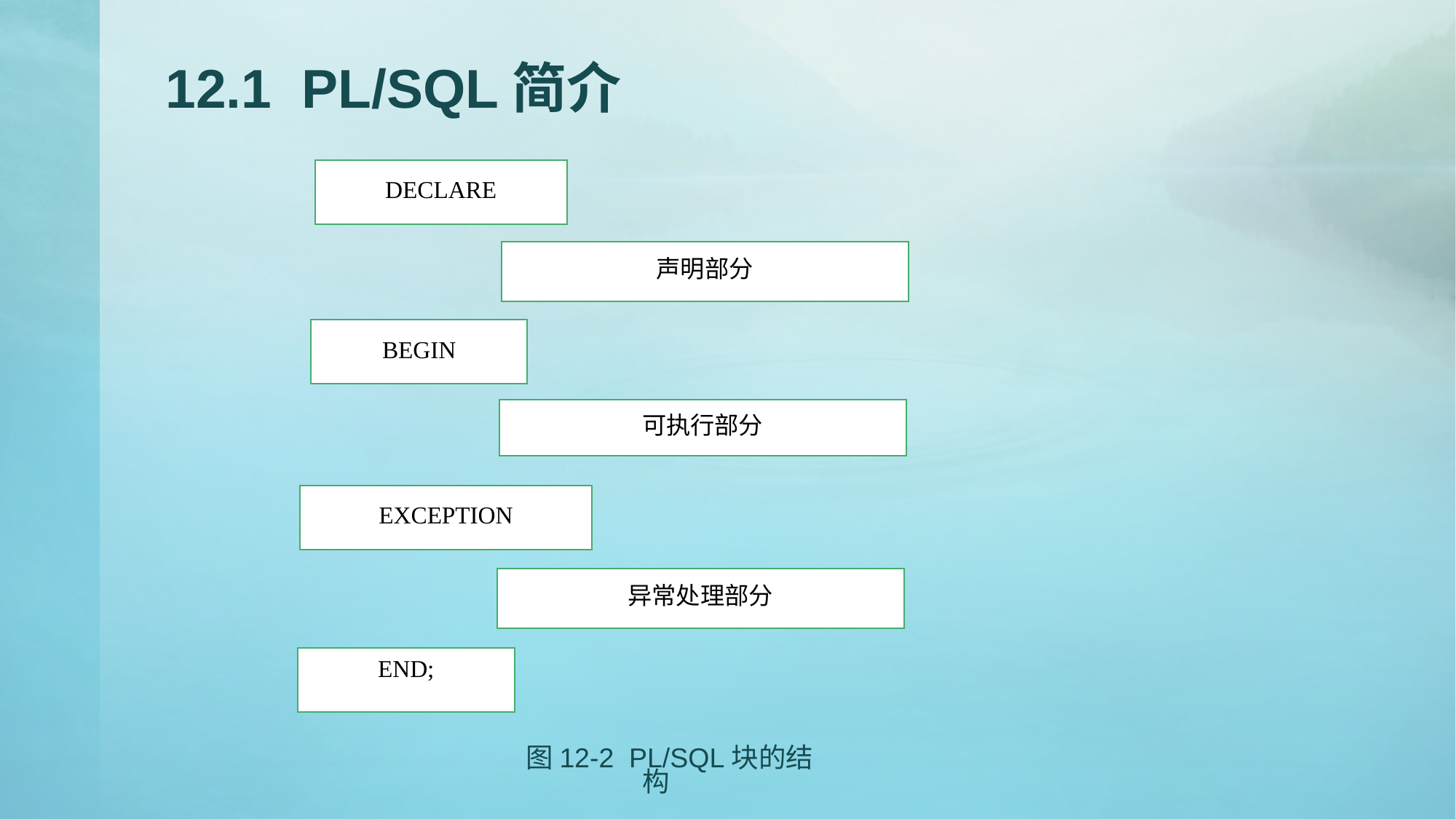

# 12.1  PL/SQL简介
DECLARE
声明部分
BEGIN
可执行部分
EXCEPTION
异常处理部分
END;

图12-2  PL/SQL块的结构